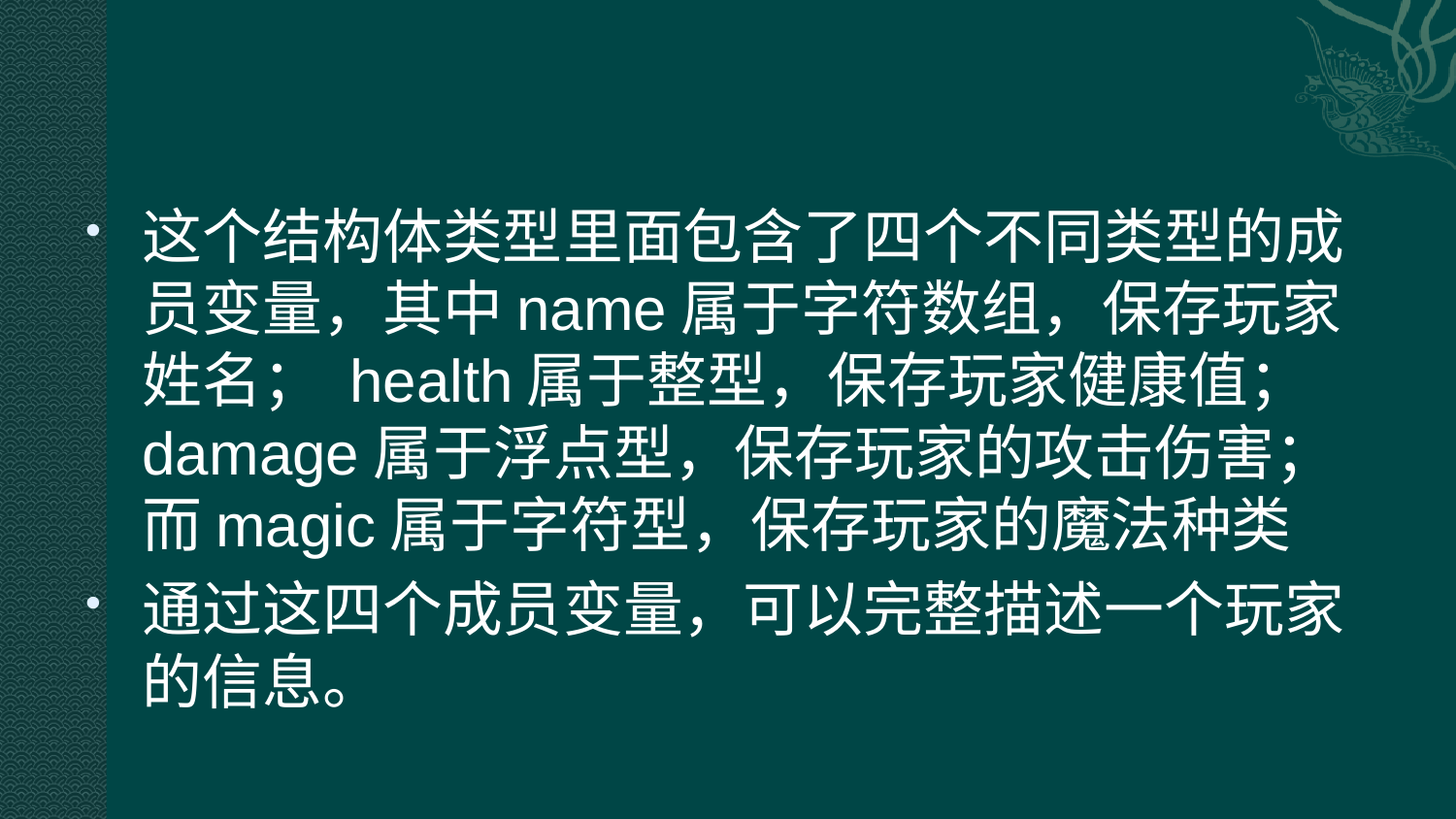

#
这个结构体类型里面包含了四个不同类型的成员变量，其中name属于字符数组，保存玩家姓名； health属于整型，保存玩家健康值；damage属于浮点型，保存玩家的攻击伤害；而magic属于字符型，保存玩家的魔法种类
通过这四个成员变量，可以完整描述一个玩家的信息。